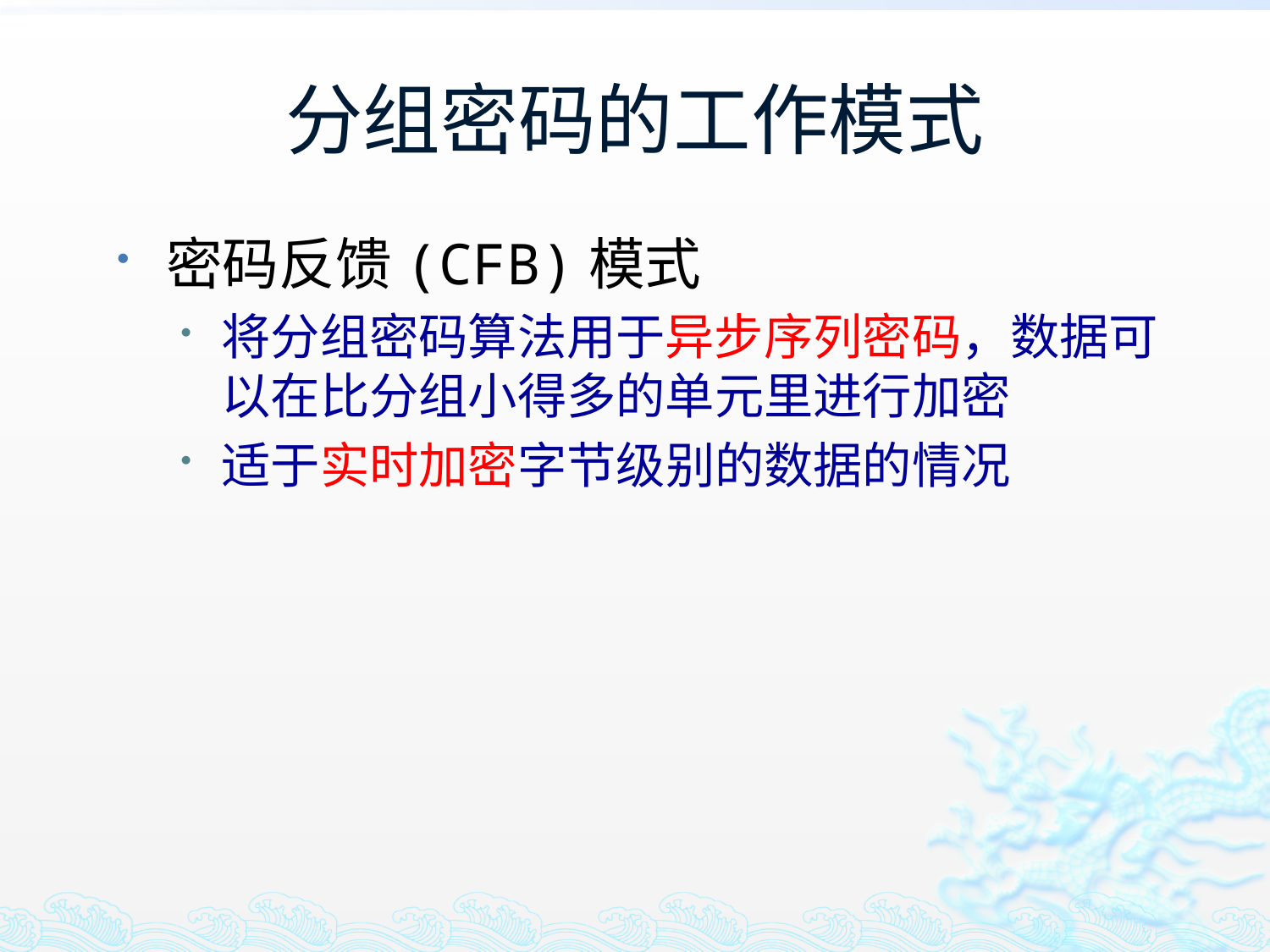

# 分组密码的工作模式
密码反馈(CFB)模式
将分组密码算法用于异步序列密码，数据可以在比分组小得多的单元里进行加密
适于实时加密字节级别的数据的情况